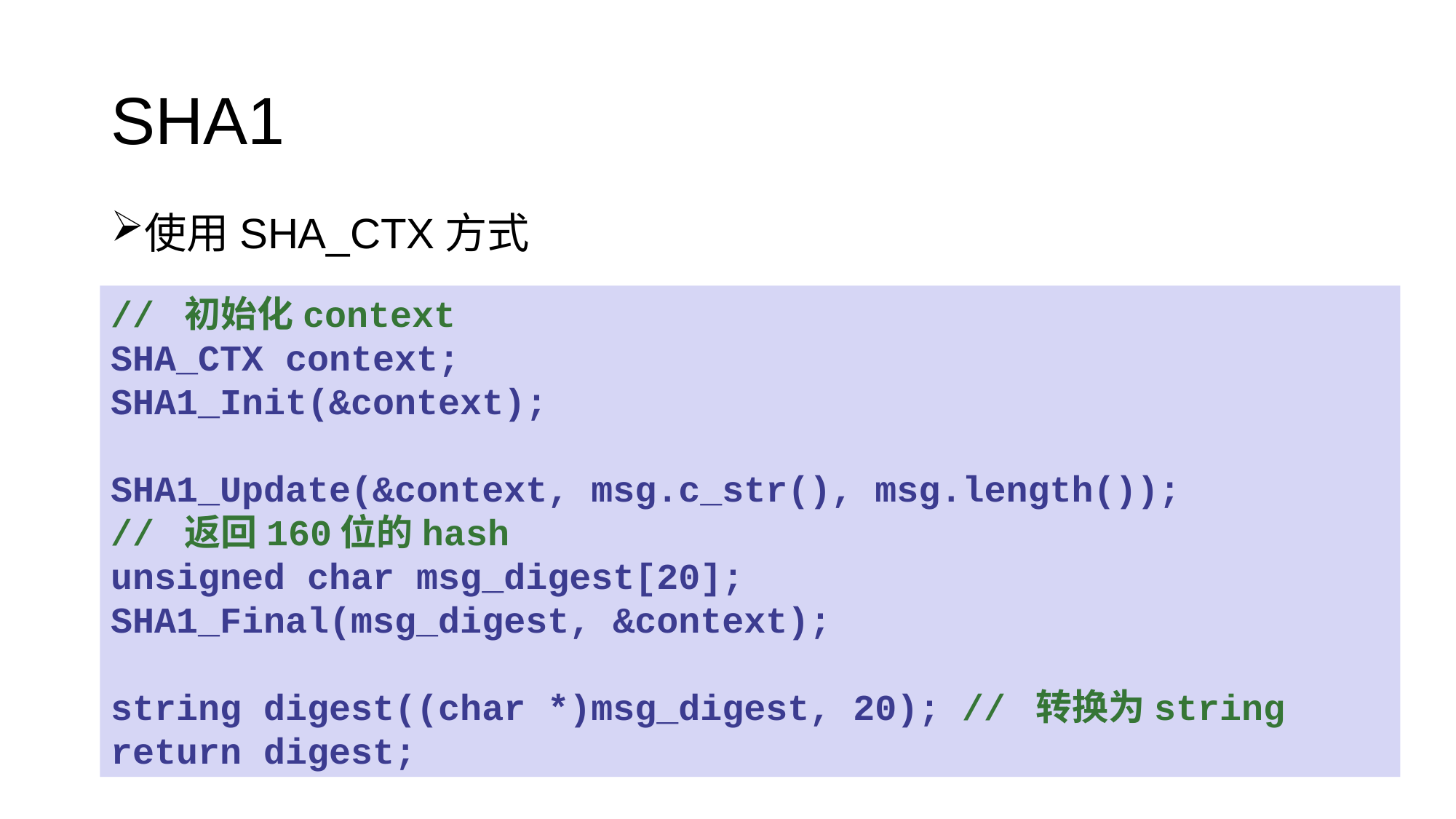

# SHA1
使用SHA_CTX方式
// 初始化context
SHA_CTX context;
SHA1_Init(&context);
SHA1_Update(&context, msg.c_str(), msg.length());
// 返回160位的hash
unsigned char msg_digest[20];
SHA1_Final(msg_digest, &context);
string digest((char *)msg_digest, 20); // 转换为string
return digest;